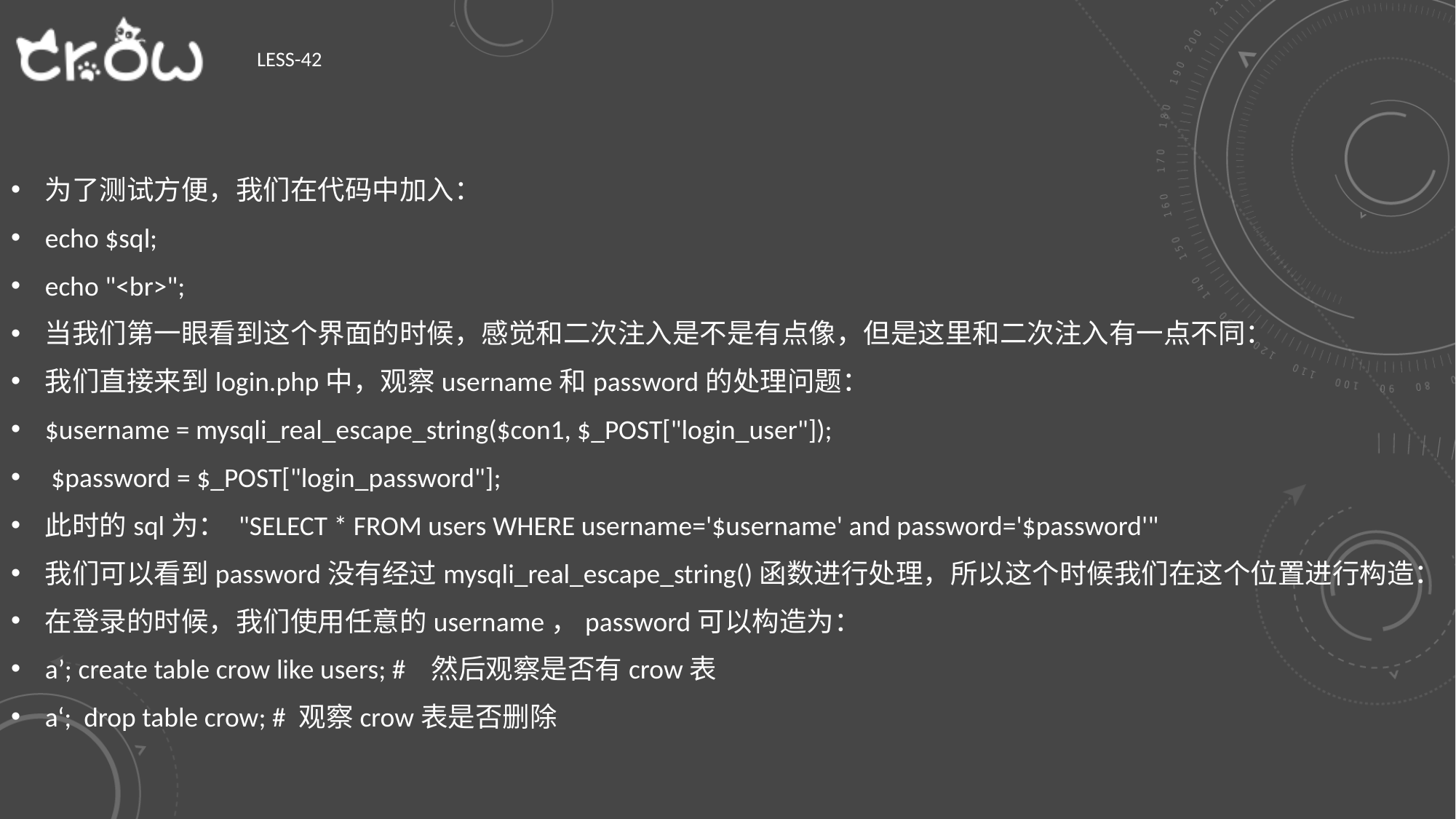

# Less-42
为了测试方便，我们在代码中加入：
echo $sql;
echo "<br>";
当我们第一眼看到这个界面的时候，感觉和二次注入是不是有点像，但是这里和二次注入有一点不同：
我们直接来到login.php中，观察username和password的处理问题：
$username = mysqli_real_escape_string($con1, $_POST["login_user"]);
 $password = $_POST["login_password"];
此时的sql为： "SELECT * FROM users WHERE username='$username' and password='$password'"
我们可以看到password没有经过mysqli_real_escape_string()函数进行处理，所以这个时候我们在这个位置进行构造：
在登录的时候，我们使用任意的username，password可以构造为：
a’; create table crow like users; #   然后观察是否有crow表
a‘;  drop table crow; # 观察crow表是否删除